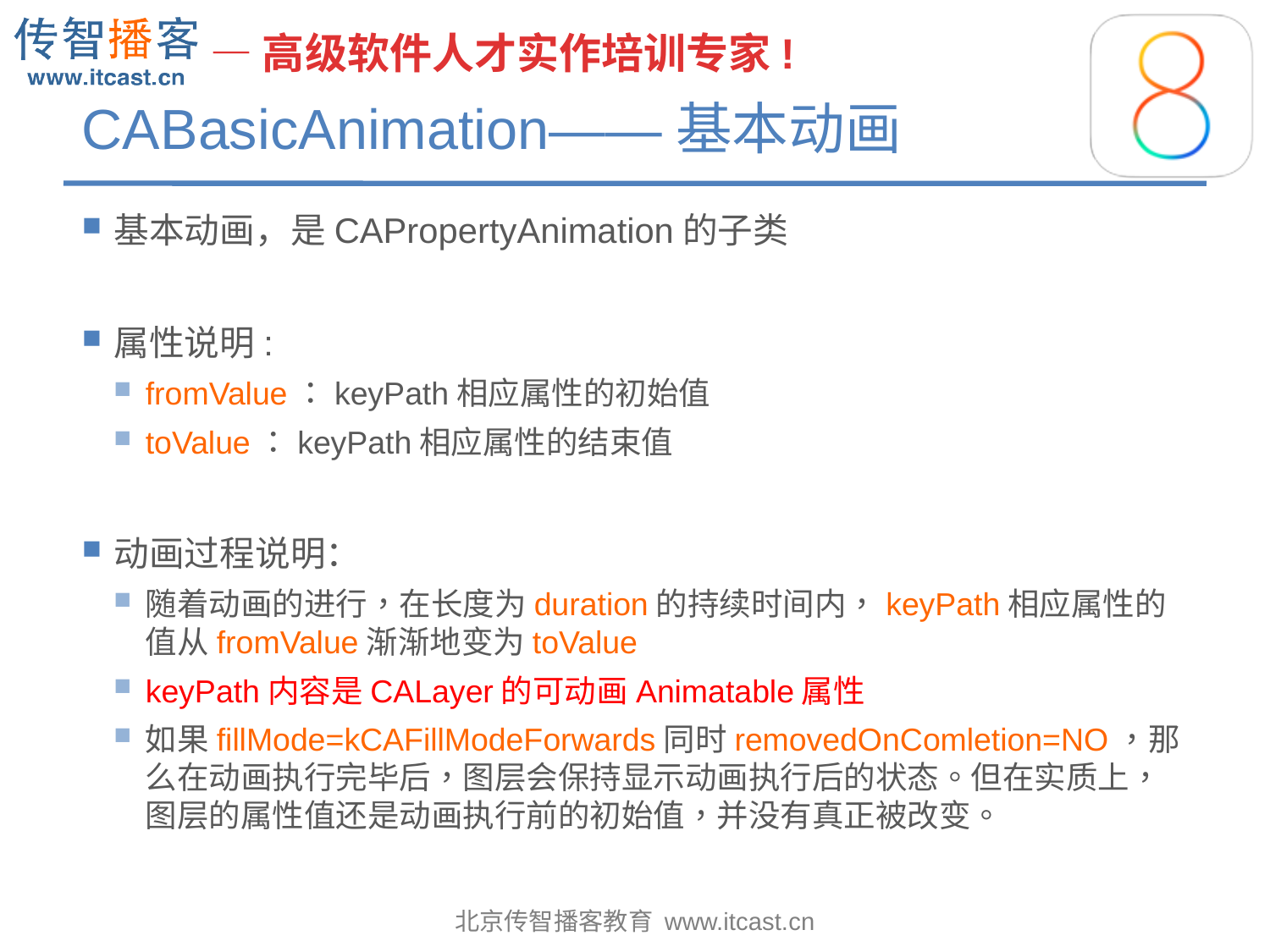

# CABasicAnimation——基本动画
基本动画，是CAPropertyAnimation的子类

属性说明:
fromValue：keyPath相应属性的初始值
toValue：keyPath相应属性的结束值

动画过程说明：
随着动画的进行，在长度为duration的持续时间内，keyPath相应属性的值从fromValue渐渐地变为toValue
keyPath内容是CALayer的可动画Animatable属性
如果fillMode=kCAFillModeForwards同时removedOnComletion=NO，那么在动画执行完毕后，图层会保持显示动画执行后的状态。但在实质上，图层的属性值还是动画执行前的初始值，并没有真正被改变。